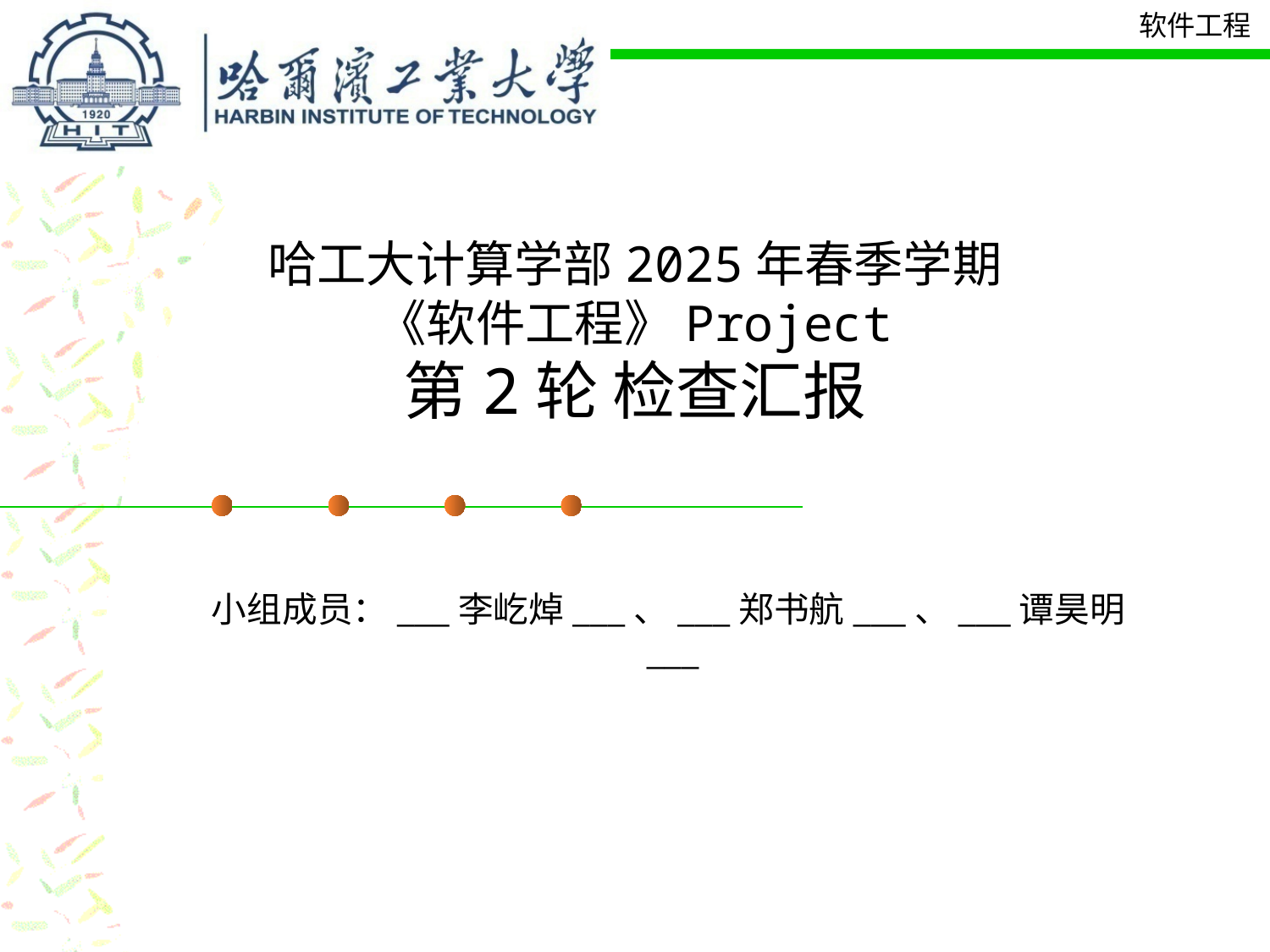

# 哈工大计算学部2025年春季学期 《软件工程》Project 第2轮 检查汇报
小组成员：___李屹焯___、___郑书航___、___谭昊明___